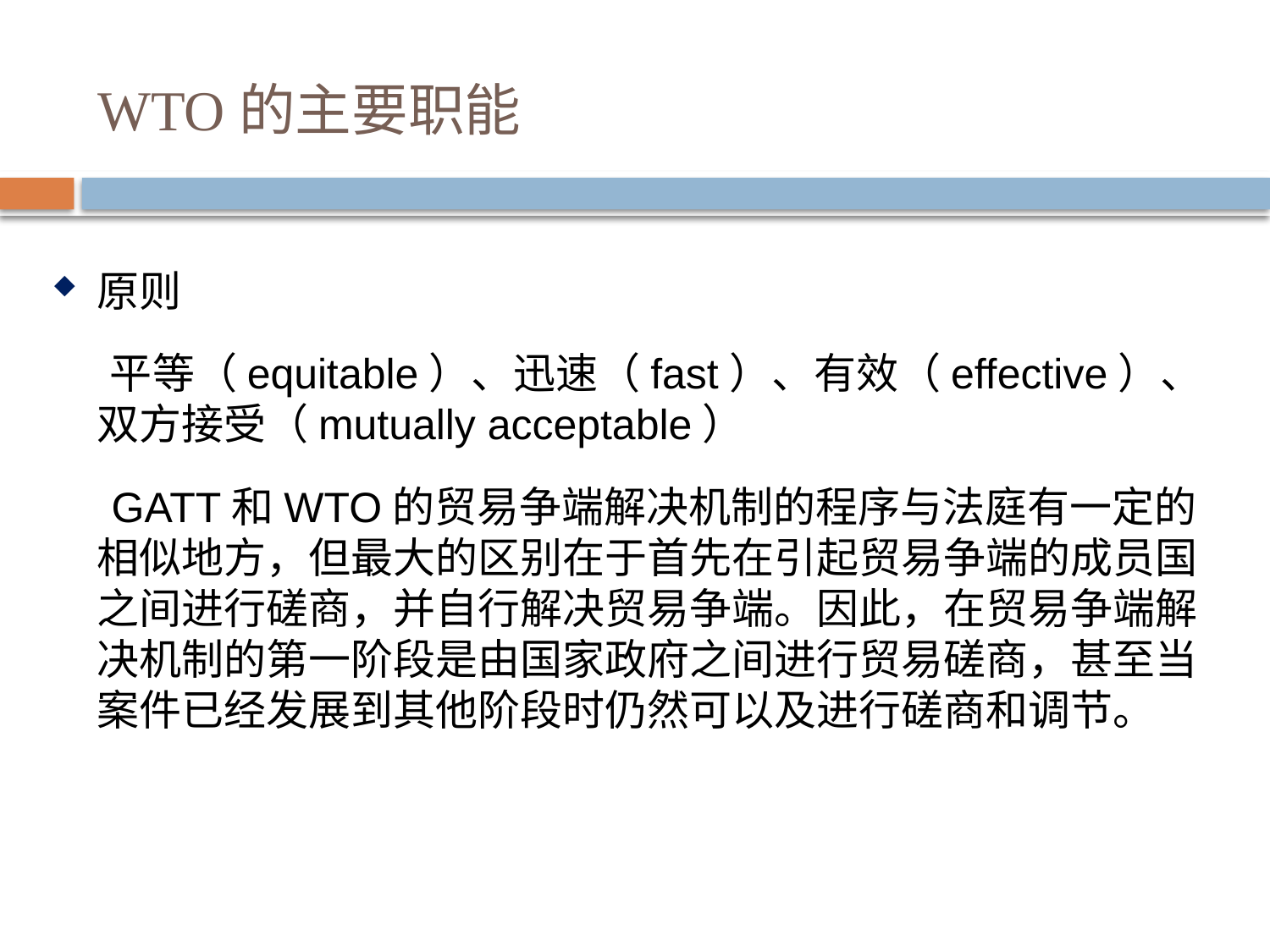

# WTO的主要职能
原则
     平等（equitable）、迅速（fast）、有效（effective）、双方接受（mutually acceptable）
     GATT和WTO的贸易争端解决机制的程序与法庭有一定的相似地方，但最大的区别在于首先在引起贸易争端的成员国之间进行磋商，并自行解决贸易争端。因此，在贸易争端解决机制的第一阶段是由国家政府之间进行贸易磋商，甚至当案件已经发展到其他阶段时仍然可以及进行磋商和调节。